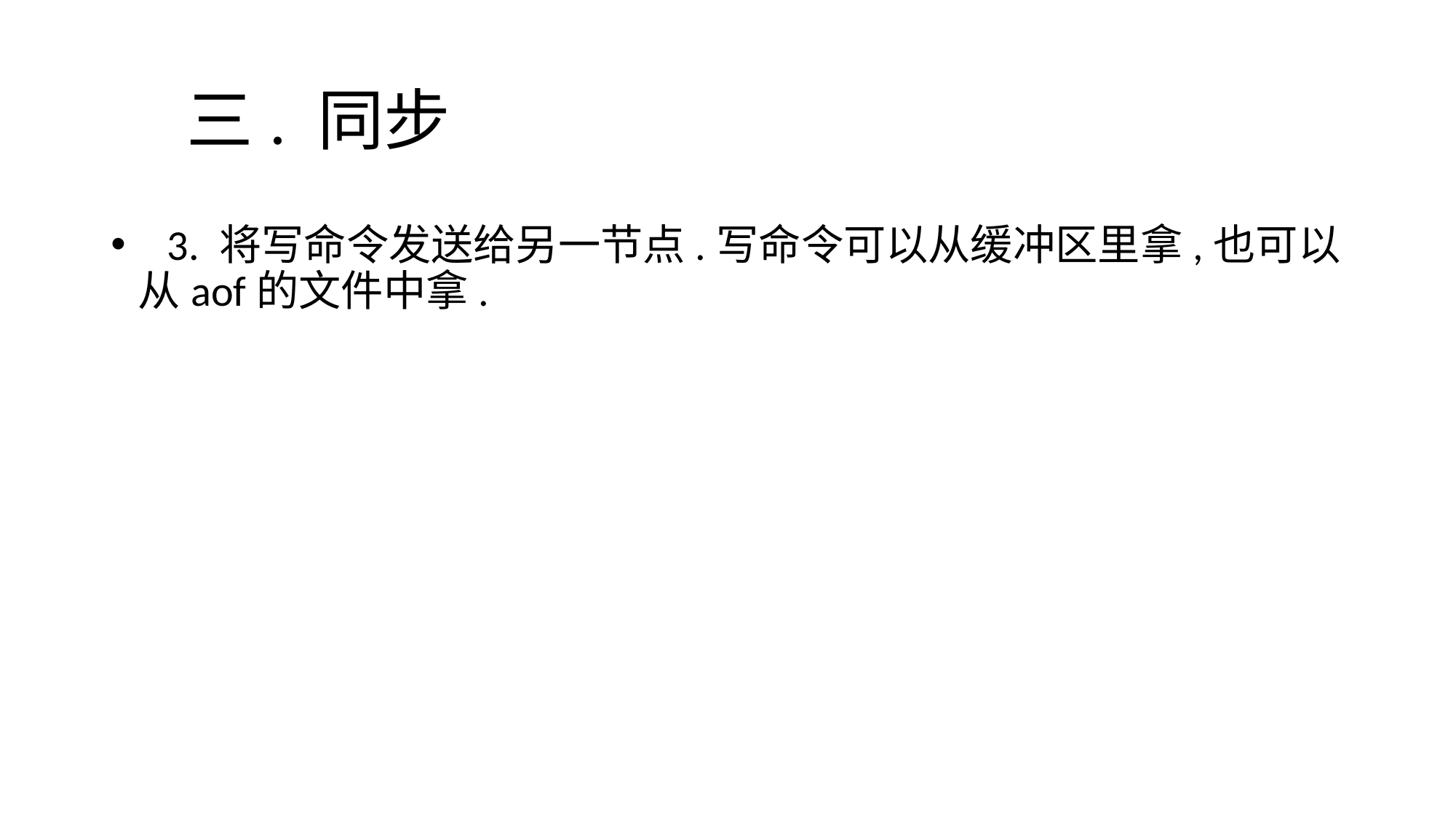

# 三. 同步
   3. 将写命令发送给另一节点.写命令可以从缓冲区里拿,也可以从aof的文件中拿.